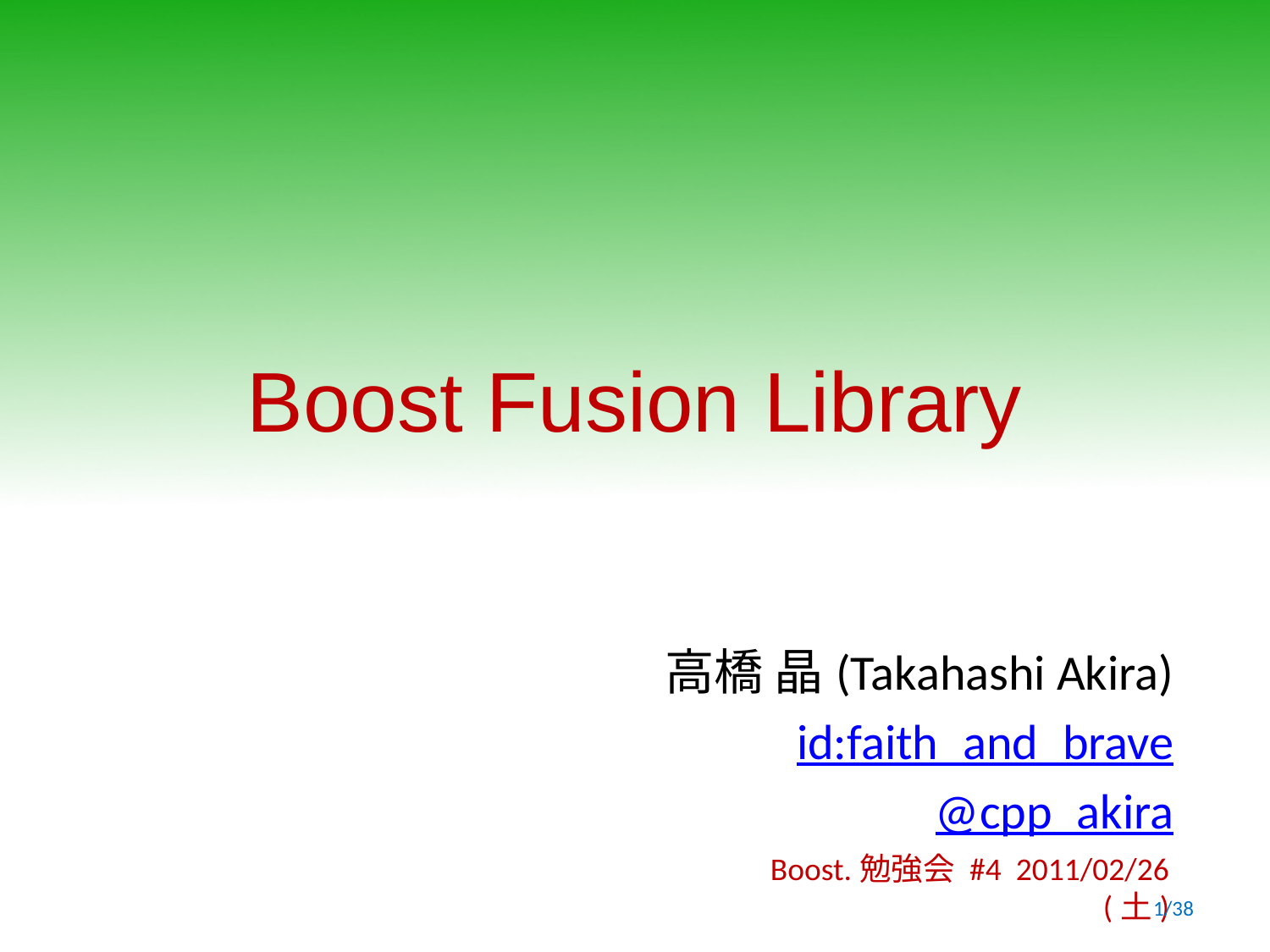

# Boost Fusion Library
高橋 晶(Takahashi Akira)
id:faith_and_brave
@cpp_akira
Boost.勉強会 #4  2011/02/26(土)
1/38